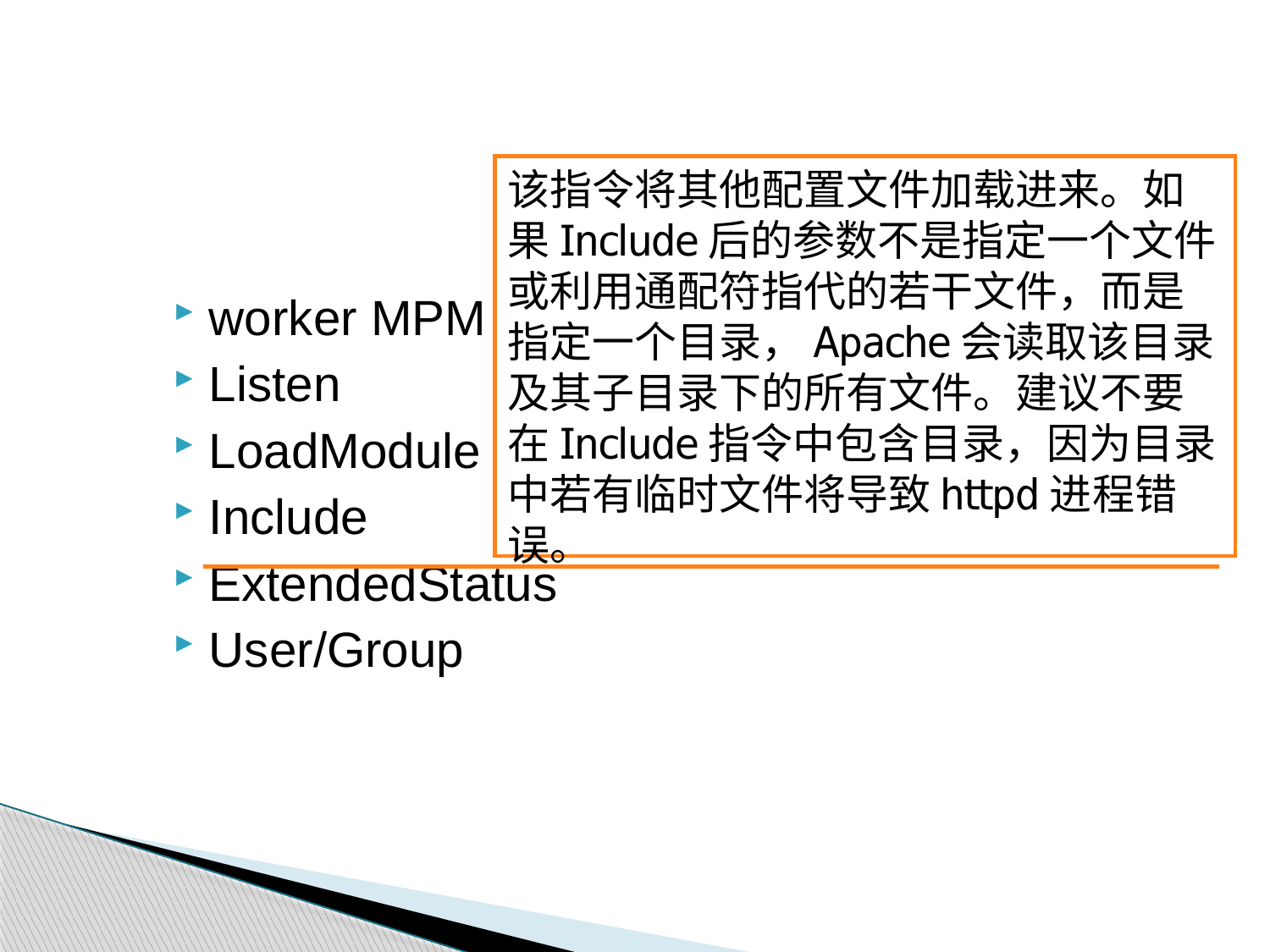

#
该指令将其他配置文件加载进来。如果Include后的参数不是指定一个文件或利用通配符指代的若干文件，而是指定一个目录，Apache会读取该目录及其子目录下的所有文件。建议不要在Include指令中包含目录，因为目录中若有临时文件将导致httpd进程错误。
worker MPM
Listen
LoadModule
Include
ExtendedStatus
User/Group